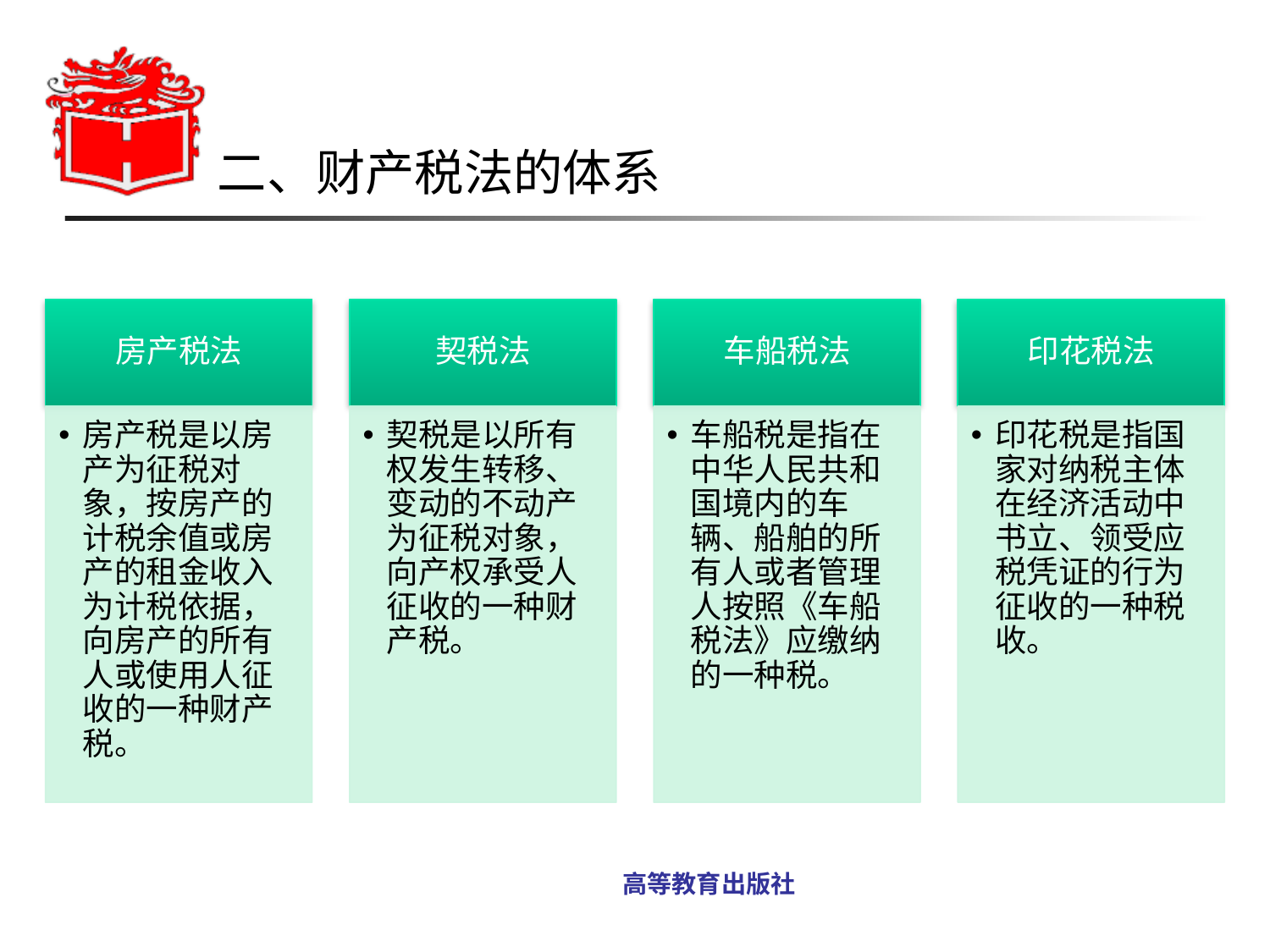

二、财产税法的体系
房产税法
房产税是以房产为征税对象，按房产的计税余值或房产的租金收入为计税依据，向房产的所有人或使用人征收的一种财产税。
契税法
契税是以所有权发生转移、变动的不动产为征税对象，向产权承受人征收的一种财产税。
车船税法
车船税是指在中华人民共和国境内的车辆、船舶的所有人或者管理人按照《车船税法》应缴纳的一种税。
印花税法
印花税是指国家对纳税主体在经济活动中书立、领受应税凭证的行为征收的一种税收。

高等教育出版社